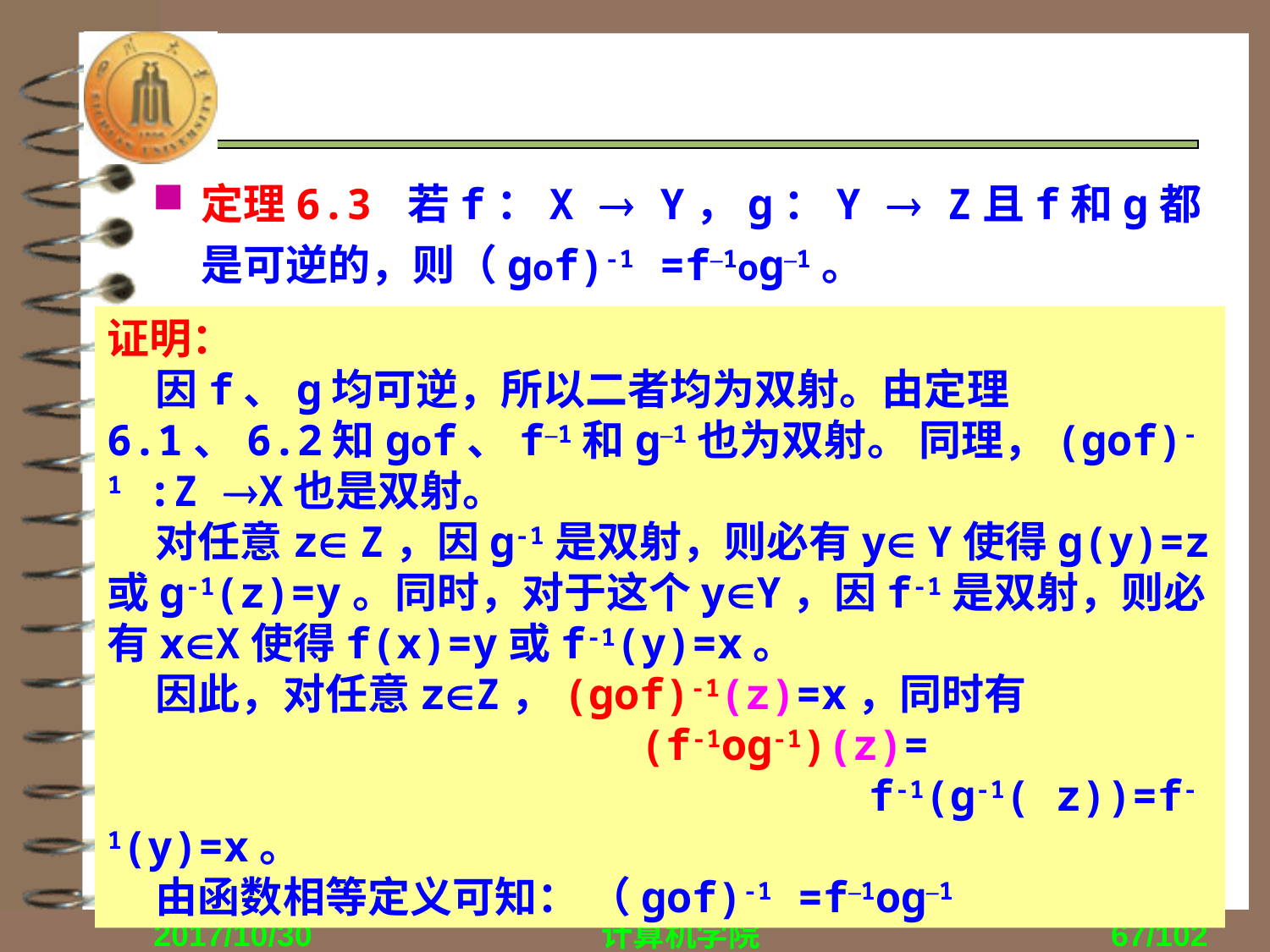

#
定理6.3 若f：X → Y，g：Y → Z且f和g都是可逆的，则（gof)-1 =f–1og–1。

函数f与f–1的关系
  1）若f：X → Y是一个双射函数，则f–1也是一个双射函数，且有  f–1：Y → X
  2）如果函数f是可逆的，则f–1of=Ix，
          fof–1 = Iy
  3）如果f是双射函数则（f–1)–1=f
  4）如果f：X → Y，g：Y → X，
     gof=Ix，fog=Iy 当且仅当 g=f-1。

证明：
    因f、g均可逆，所以二者均为双射。由定理6.1、6.2知gof、f–1和g–1也为双射。 同理，(gof)-1 :Z →X也是双射。
    对任意z∈ Z，因g-1是双射，则必有y∈ Y使得g(y)=z或g-1(z)=y。同时，对于这个y∈Y，因f-1是双射，则必有x∈X使得f(x)=y或f-1(y)=x。
    因此，对任意z∈Z，(gof)-1(z)=x，同时有
                     (f-1og-1)(z)=
                              f-1(g-1( z))=f-1(y)=x。
    由函数相等定义可知： （gof)-1 =f–1og–1
2017/10/30
计算机学院
67/102